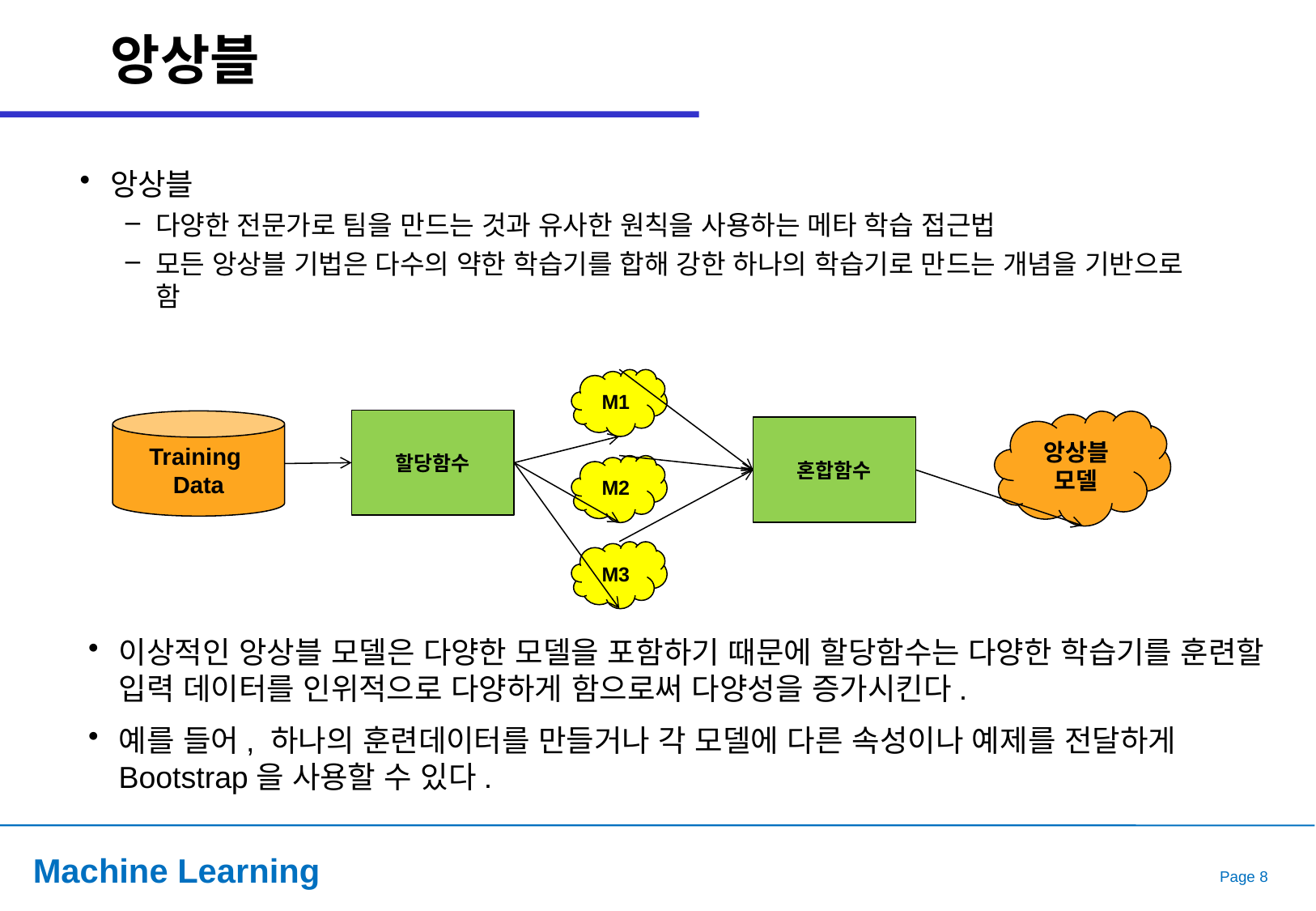

# 앙상블
앙상블
다양한 전문가로 팀을 만드는 것과 유사한 원칙을 사용하는 메타 학습 접근법
모든 앙상블 기법은 다수의 약한 학습기를 합해 강한 하나의 학습기로 만드는 개념을 기반으로 함

M1
할당함수
Training
Data
앙상블 모델
혼합함수
M2
M3
이상적인 앙상블 모델은 다양한 모델을 포함하기 때문에 할당함수는 다양한 학습기를 훈련할 입력 데이터를 인위적으로 다양하게 함으로써 다양성을 증가시킨다.
예를 들어, 하나의 훈련데이터를 만들거나 각 모델에 다른 속성이나 예제를 전달하게 Bootstrap을 사용할 수 있다.
Page 8